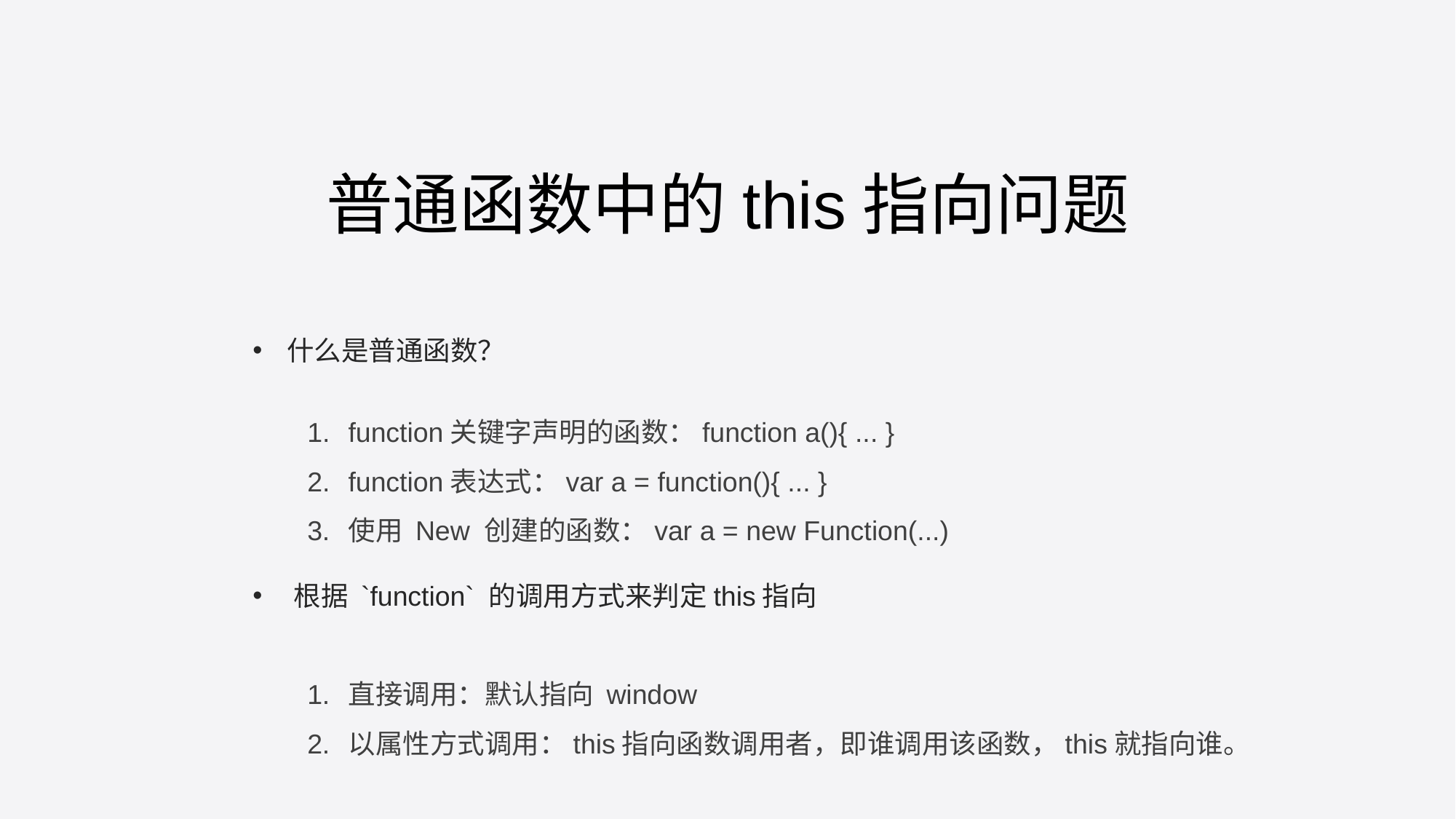

# 普通函数中的this指向问题
什么是普通函数？

function关键字声明的函数：function a(){ ... }
function表达式：var a = function(){ ... }
使用 New 创建的函数：var a = new Function(...)

根据 `function` 的调用方式来判定this指向

直接调用：默认指向 window
以属性方式调用：this指向函数调用者，即谁调用该函数，this就指向谁。